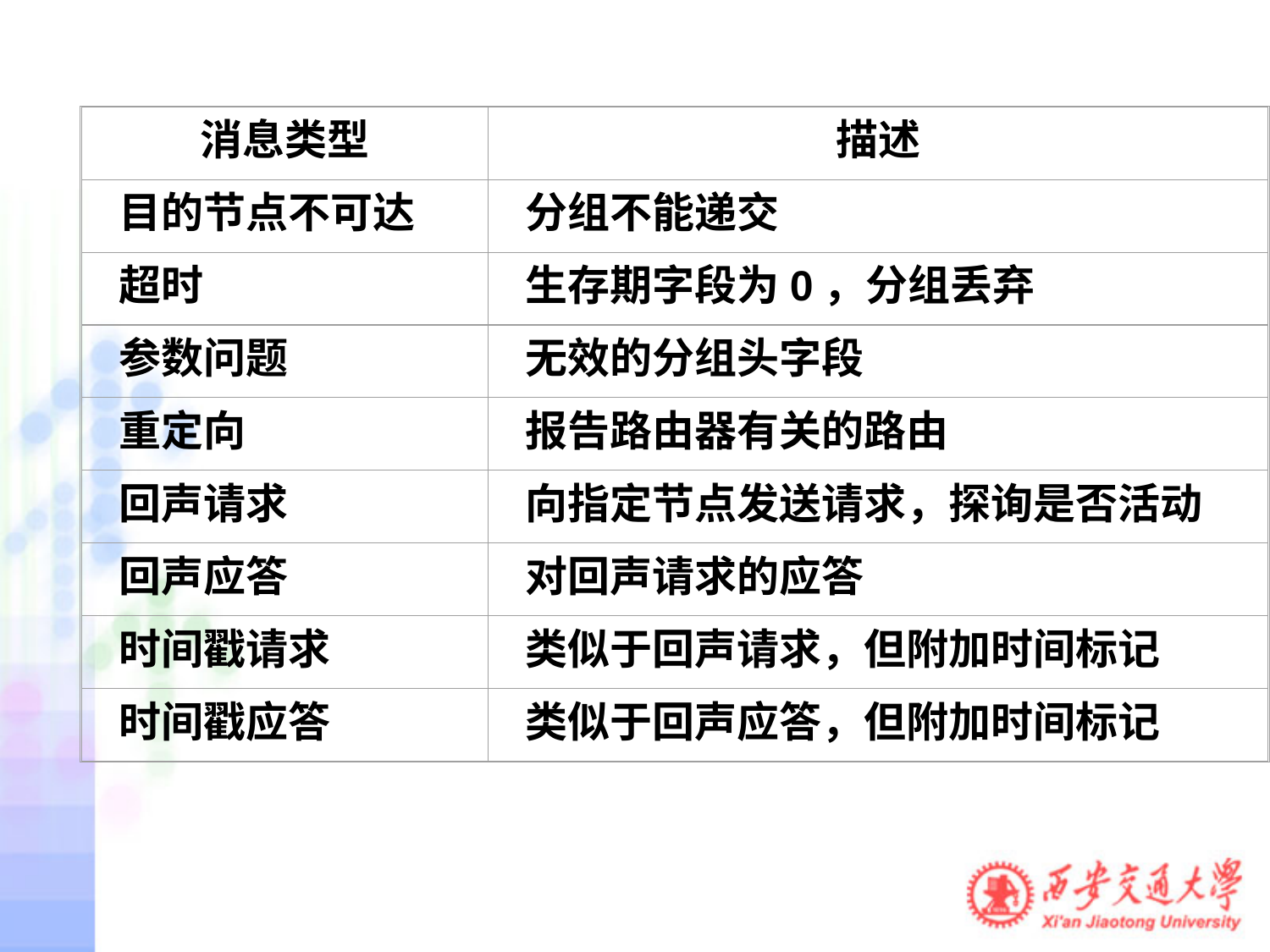

消息类型

描述

目的节点不可达

分组不能递交

超时

生存期字段为0，分组丢弃

参数问题

无效的分组头字段

重定向

报告路由器有关的路由

回声请求

向指定节点发送请求，探询是否活动

回声应答

对回声请求的应答

时间戳请求

类似于回声请求，但附加时间标记

时间戳应答

类似于回声应答，但附加时间标记